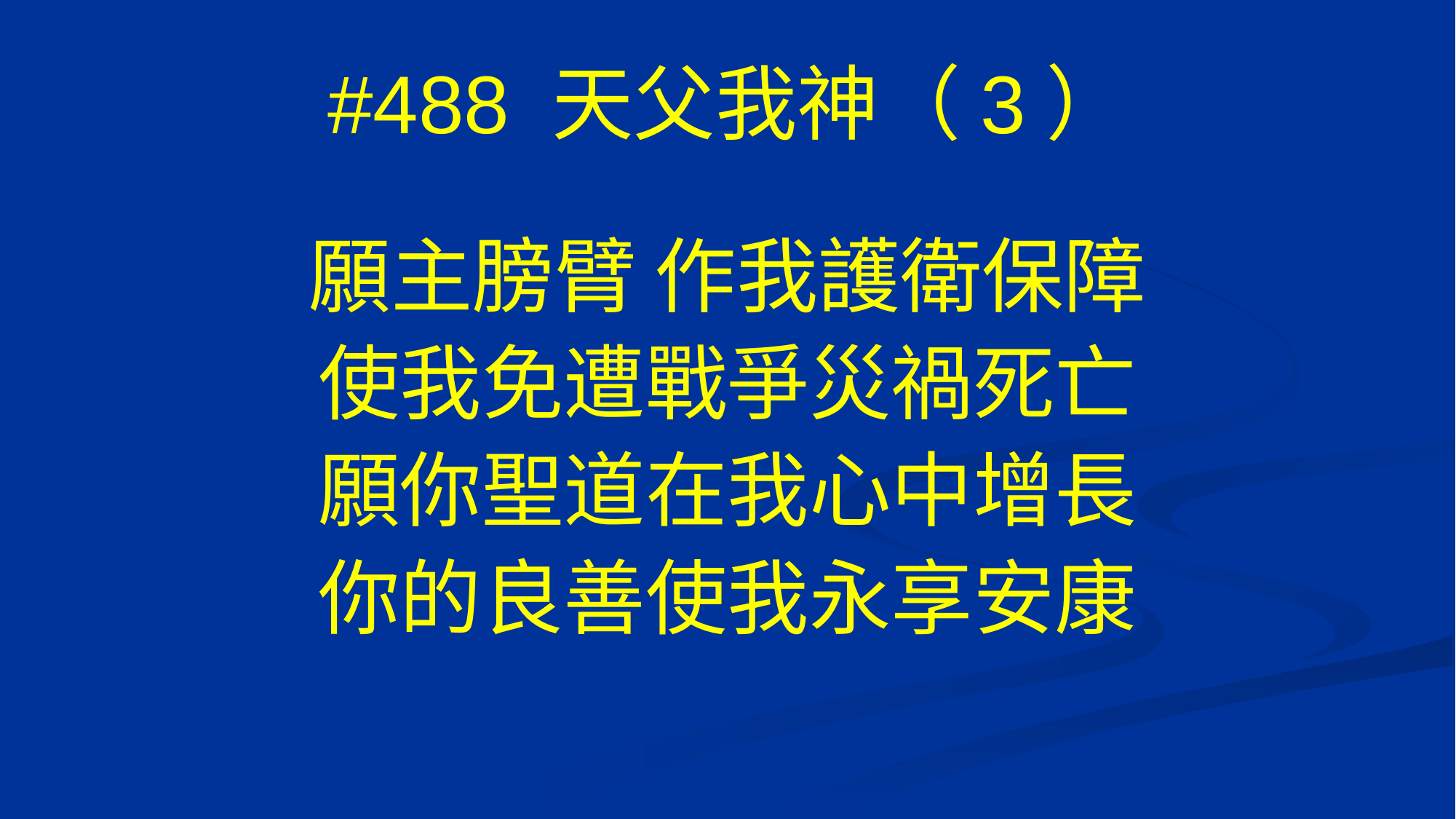

# #488 天父我神（3）
願主膀臂 作我護衛保障
使我免遭戰爭災禍死亡
願你聖道在我心中增長
你的良善使我永享安康